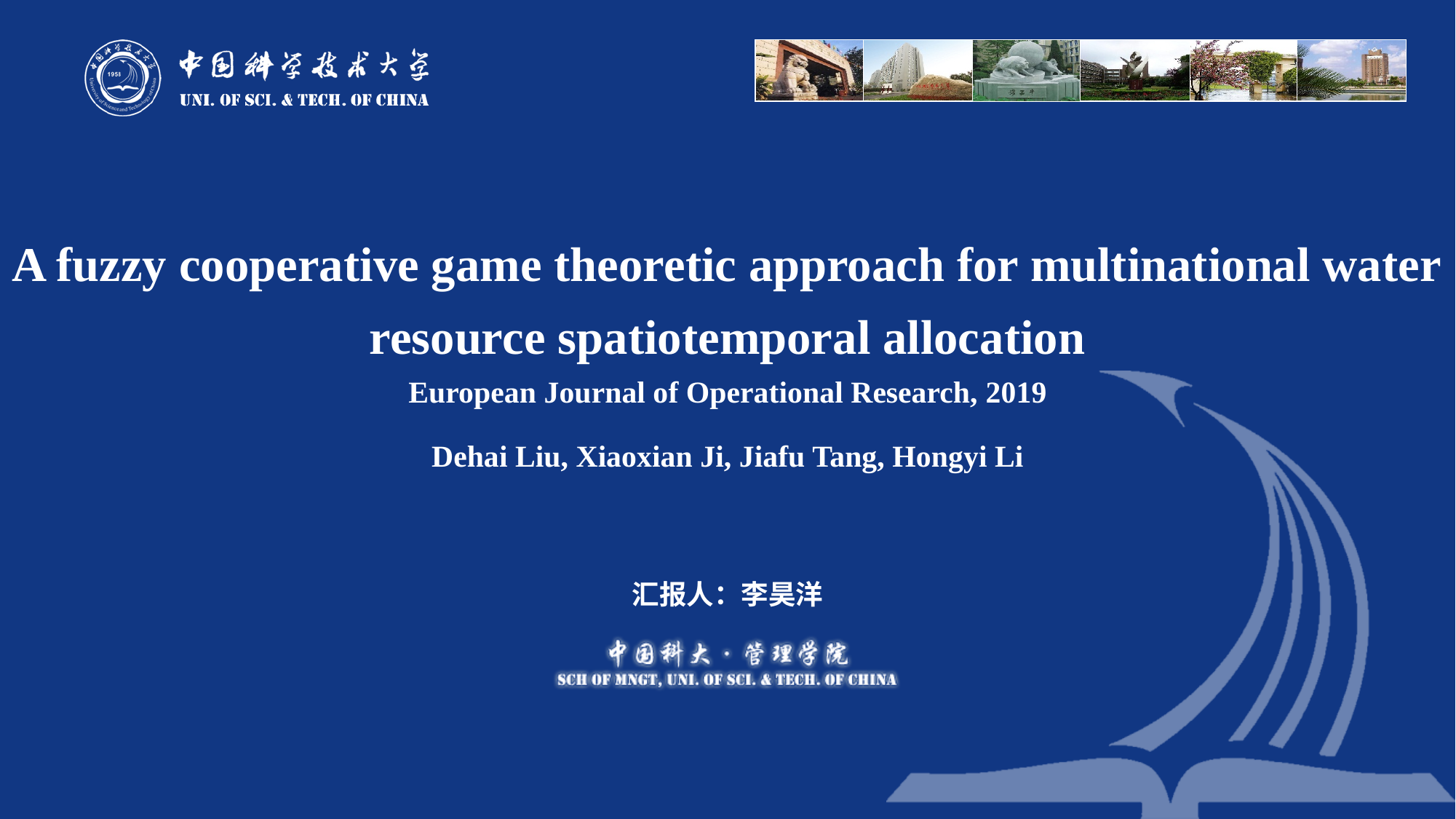

A fuzzy cooperative game theoretic approach for multinational water
resource spatiotemporal allocation
European Journal of Operational Research, 2019
Dehai Liu, Xiaoxian Ji, Jiafu Tang, Hongyi Li

汇报人：李昊洋